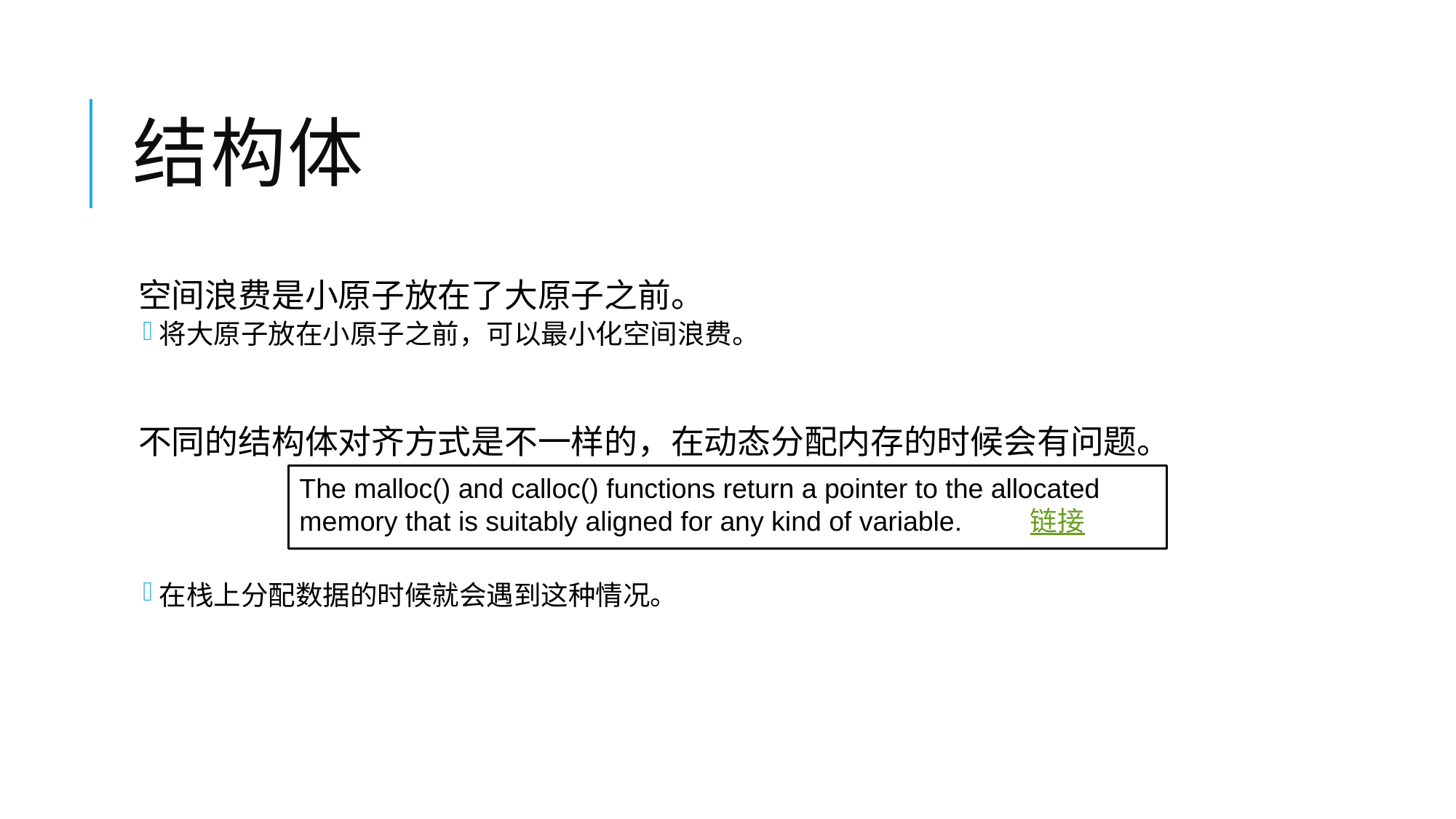

# 结构体
空间浪费是小原子放在了大原子之前。
将大原子放在小原子之前，可以最小化空间浪费。

不同的结构体对齐方式是不一样的，在动态分配内存的时候会有问题。

在栈上分配数据的时候就会遇到这种情况。

The malloc() and calloc() functions return a pointer to the allocated memory that is suitably aligned for any kind of variable.        链接